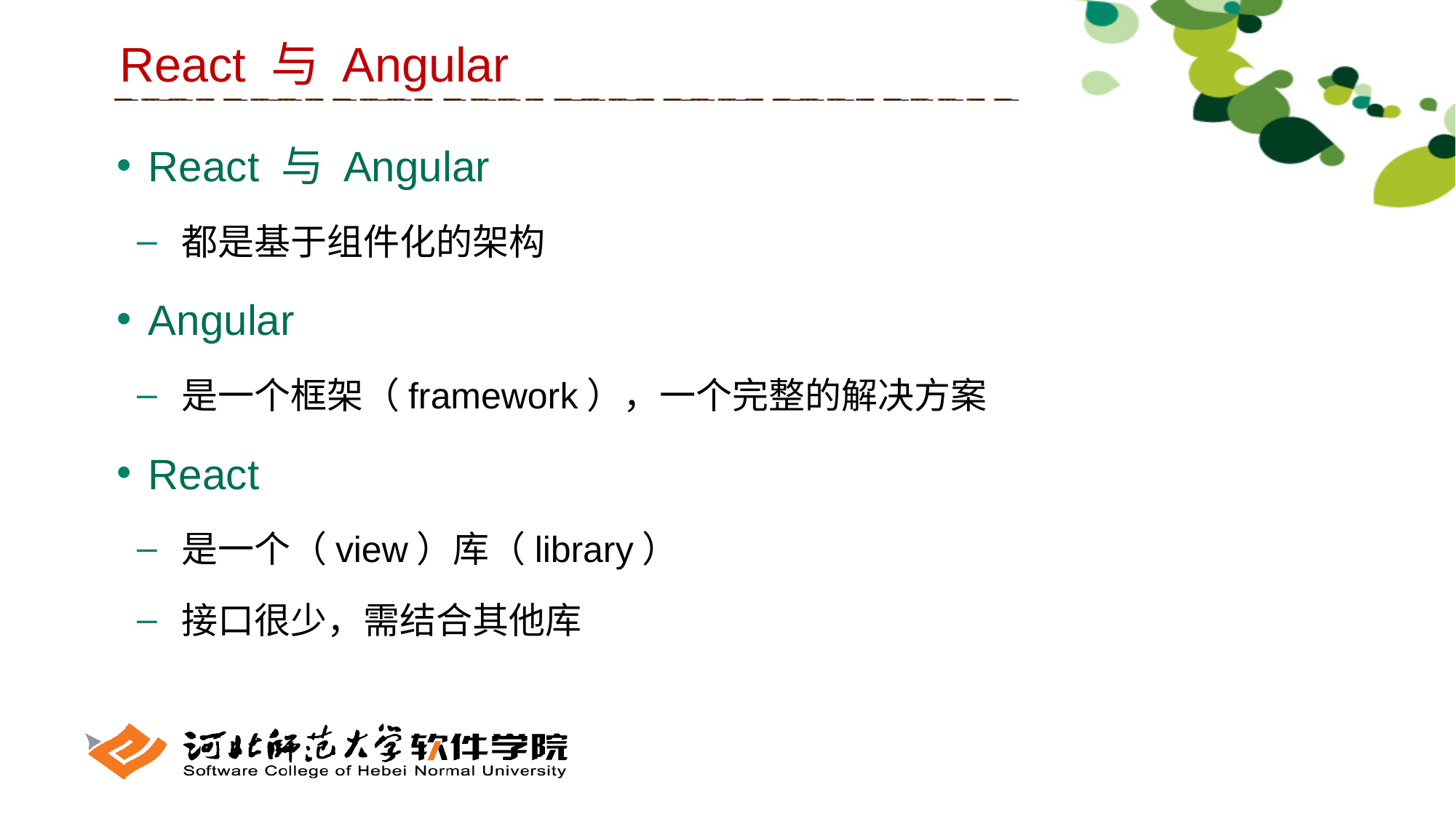

React 与 Angular
 React 与 Angular
 都是基于组件化的架构
 Angular
 是一个框架（framework），一个完整的解决方案
 React
 是一个（view）库（library）
 接口很少，需结合其他库